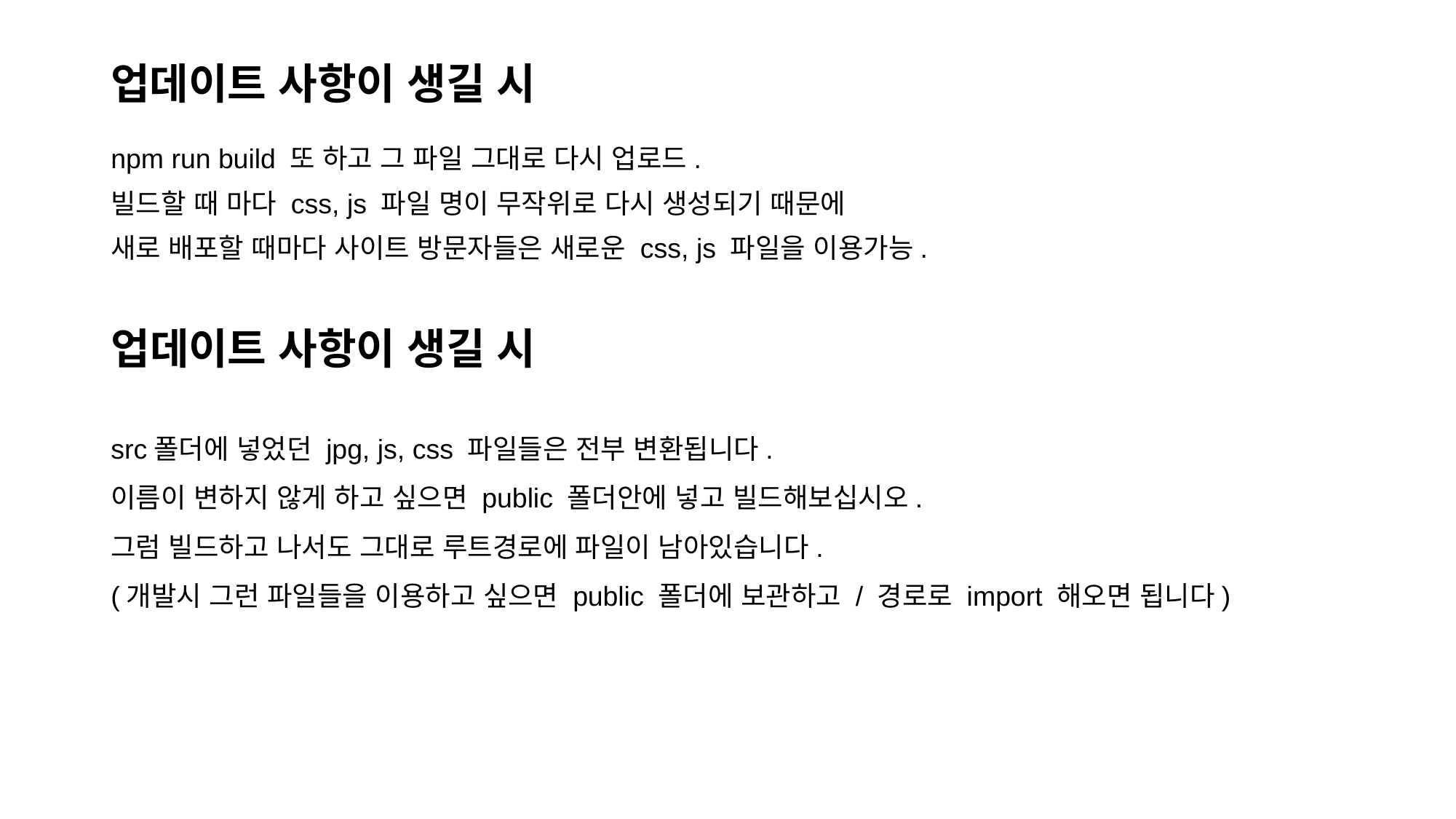

# 업데이트 사항이 생길 시
npm run build 또 하고 그 파일 그대로 다시 업로드.
빌드할 때 마다 css, js 파일 명이 무작위로 다시 생성되기 때문에
새로 배포할 때마다 사이트 방문자들은 새로운 css, js 파일을 이용가능.
업데이트 사항이 생길 시
src폴더에 넣었던 jpg, js, css 파일들은 전부 변환됩니다.
이름이 변하지 않게 하고 싶으면 public 폴더안에 넣고 빌드해보십시오.
그럼 빌드하고 나서도 그대로 루트경로에 파일이 남아있습니다.
(개발시 그런 파일들을 이용하고 싶으면 public 폴더에 보관하고 / 경로로 import 해오면 됩니다)